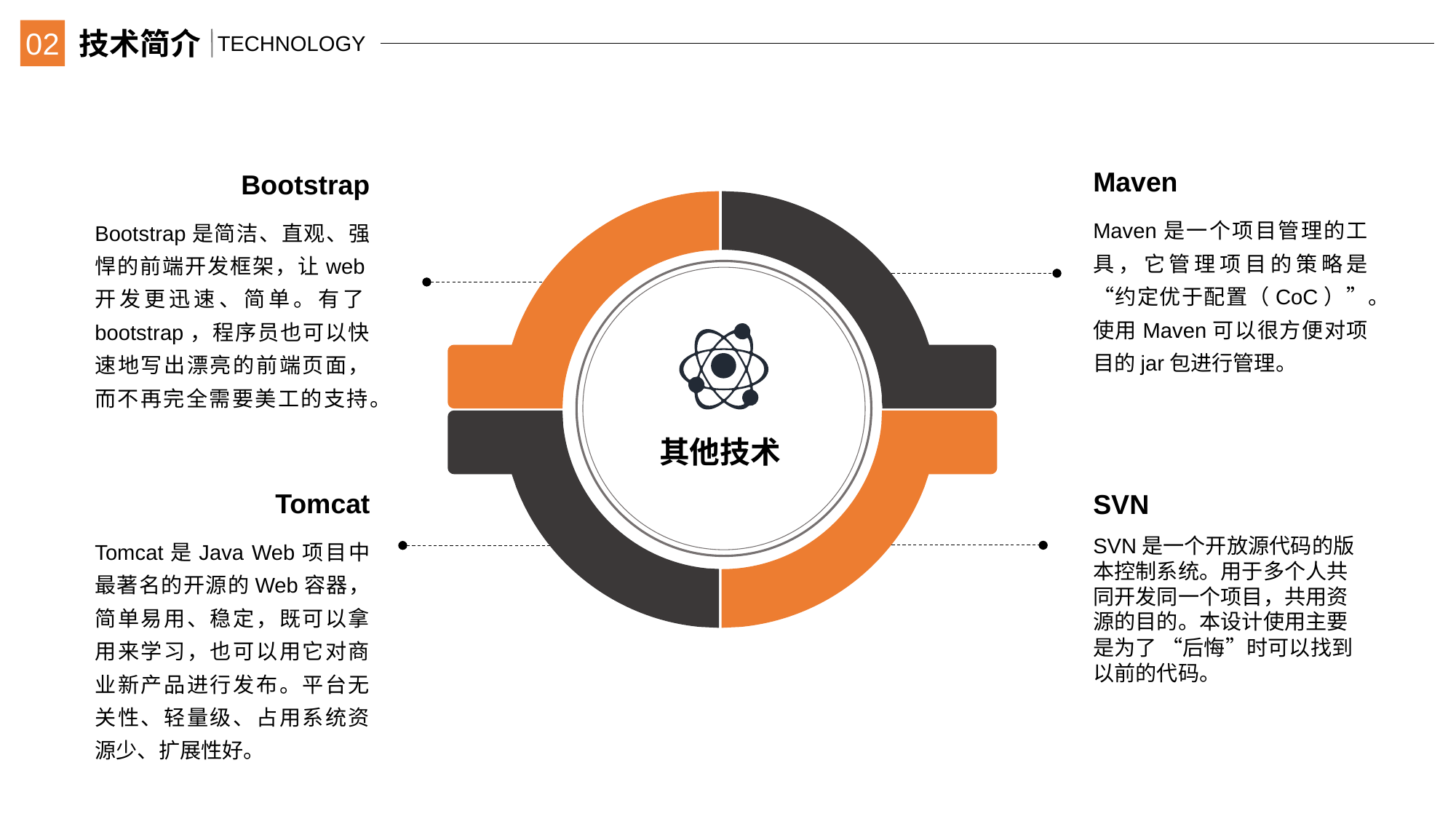

02
技术简介

technology
Maven
Bootstrap

其他技术
Maven是一个项目管理的工具，它管理项目的策略是“约定优于配置（CoC）”。使用Maven可以很方便对项目的jar包进行管理。
Bootstrap是简洁、直观、强悍的前端开发框架，让web开发更迅速、简单。有了bootstrap，程序员也可以快速地写出漂亮的前端页面，而不再完全需要美工的支持。
Tomcat
SVN
Tomcat是Java Web项目中最著名的开源的Web容器，简单易用、稳定，既可以拿用来学习，也可以用它对商业新产品进行发布。平台无关性、轻量级、占用系统资源少、扩展性好。
SVN是一个开放源代码的版本控制系统。用于多个人共同开发同一个项目，共用资源的目的。本设计使用主要是为了 “后悔”时可以找到以前的代码。